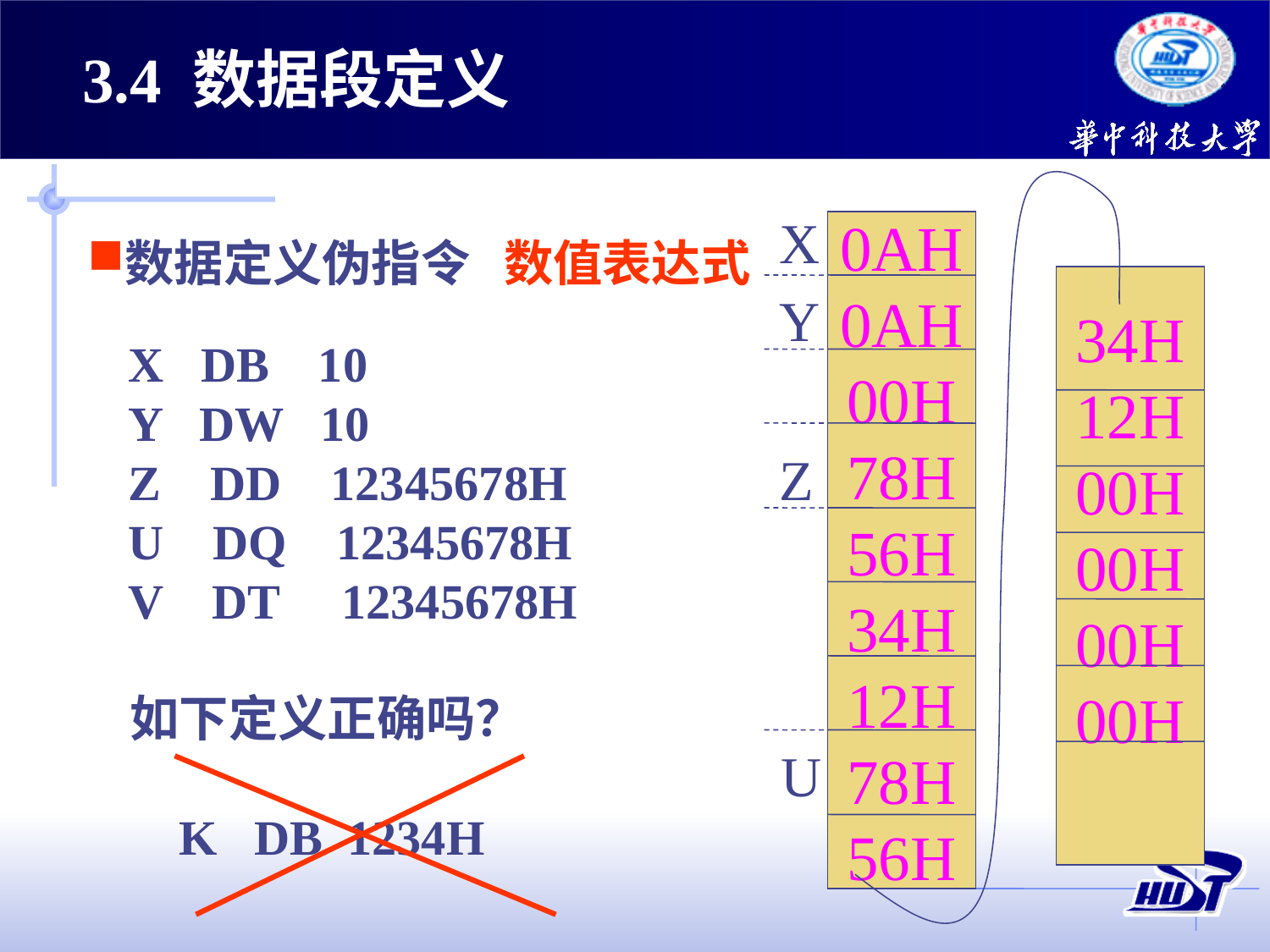

3.4 数据段定义

34H
12H
00H
00H
00H
00H

X
Y
Z
U
0AH
0AH
00H
78H
56H
34H
12H
78H
56H

数据定义伪指令   数值表达式
X   DB    10
Y   DW   10
Z    DD    12345678H
U    DQ    12345678H
V    DT     12345678H
如下定义正确吗？

    K   DB  1234H